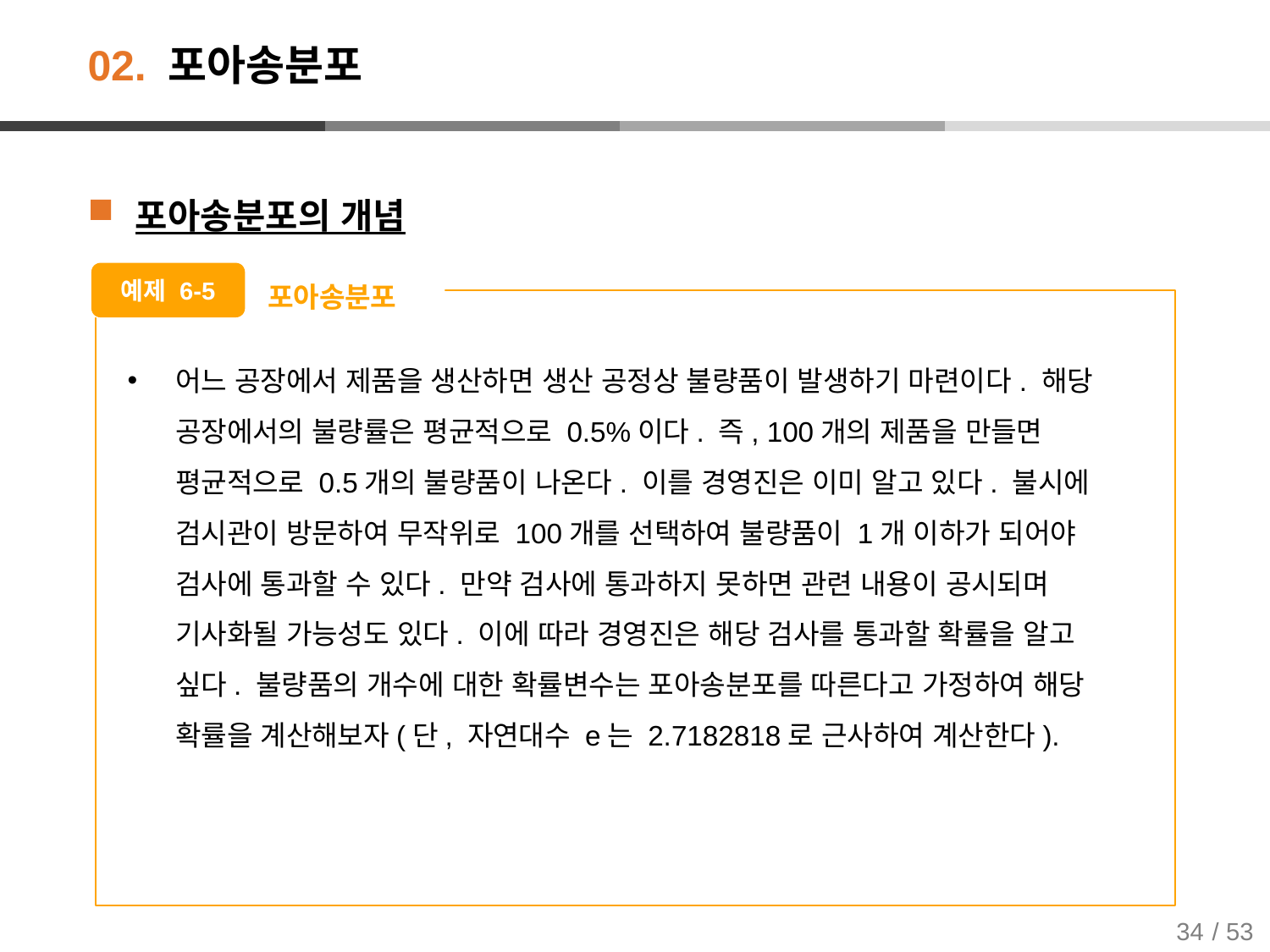

# 02. 포아송분포
포아송분포의 개념
포아송분포

예제 6-5

어느 공장에서 제품을 생산하면 생산 공정상 불량품이 발생하기 마련이다. 해당 공장에서의 불량률은 평균적으로 0.5%이다. 즉, 100개의 제품을 만들면 평균적으로 0.5개의 불량품이 나온다. 이를 경영진은 이미 알고 있다. 불시에 검시관이 방문하여 무작위로 100개를 선택하여 불량품이 1개 이하가 되어야 검사에 통과할 수 있다. 만약 검사에 통과하지 못하면 관련 내용이 공시되며 기사화될 가능성도 있다. 이에 따라 경영진은 해당 검사를 통과할 확률을 알고 싶다. 불량품의 개수에 대한 확률변수는 포아송분포를 따른다고 가정하여 해당 확률을 계산해보자(단, 자연대수 e는 2.7182818로 근사하여 계산한다).